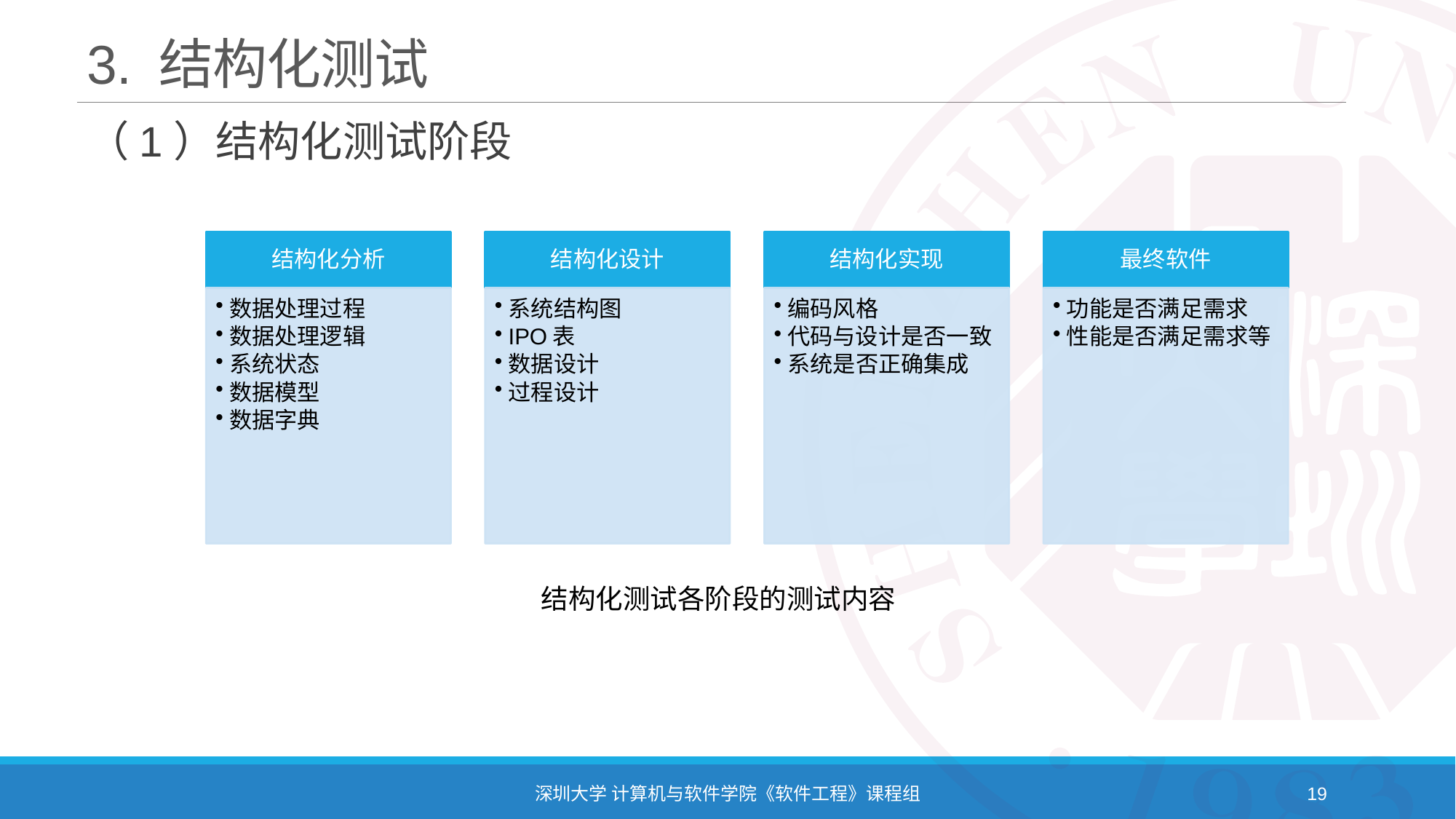

# 3. 结构化测试
（1）结构化测试阶段

结构化分析
数据处理过程
数据处理逻辑
系统状态
数据模型
数据字典
结构化设计
系统结构图
IPO表
数据设计
过程设计
结构化实现
编码风格
代码与设计是否一致
系统是否正确集成
最终软件
功能是否满足需求
性能是否满足需求等
结构化测试各阶段的测试内容
深圳大学 计算机与软件学院《软件工程》课程组
19